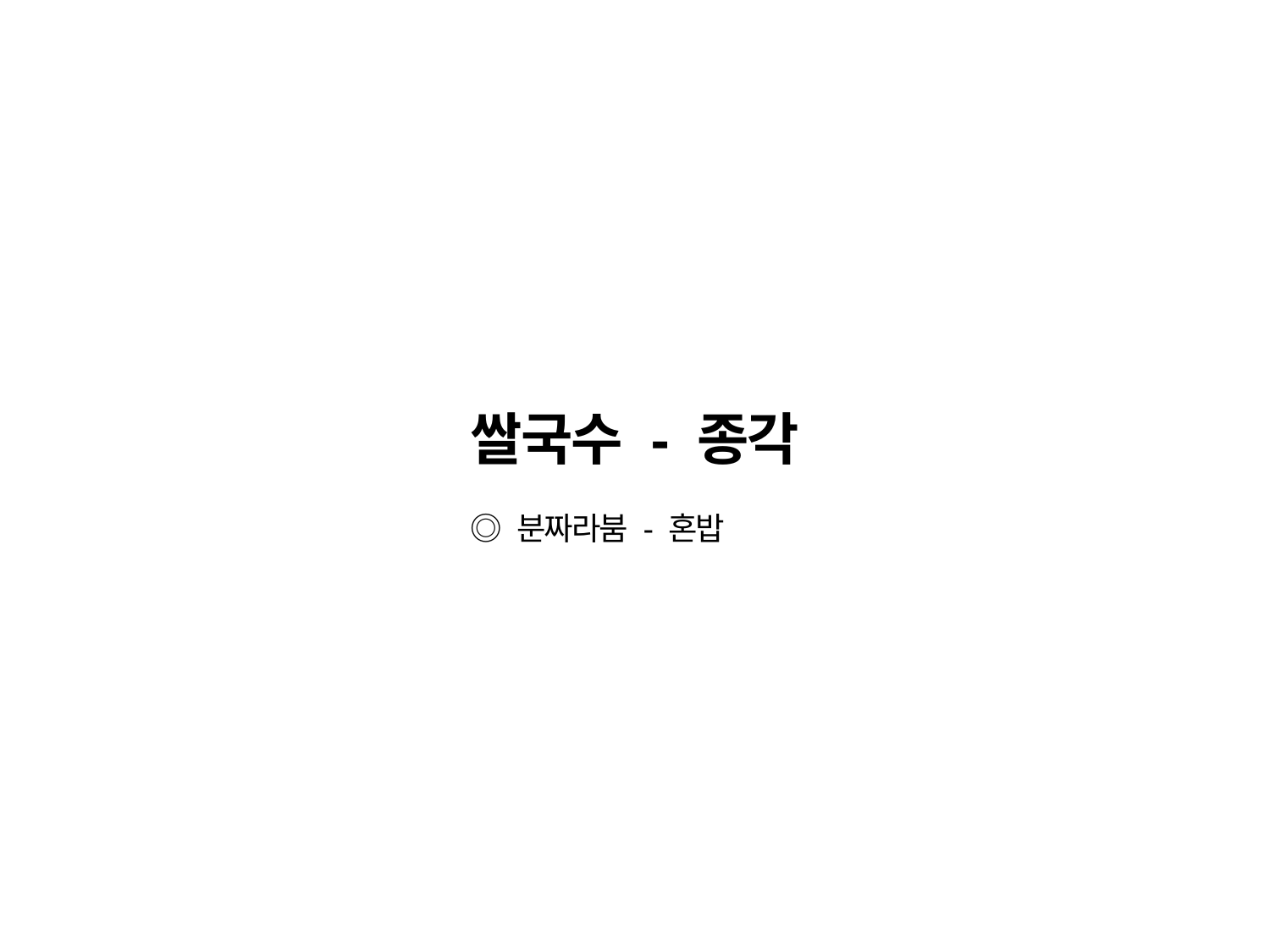

쌀국수 - 종각

◎ 분짜라붐 - 혼밥